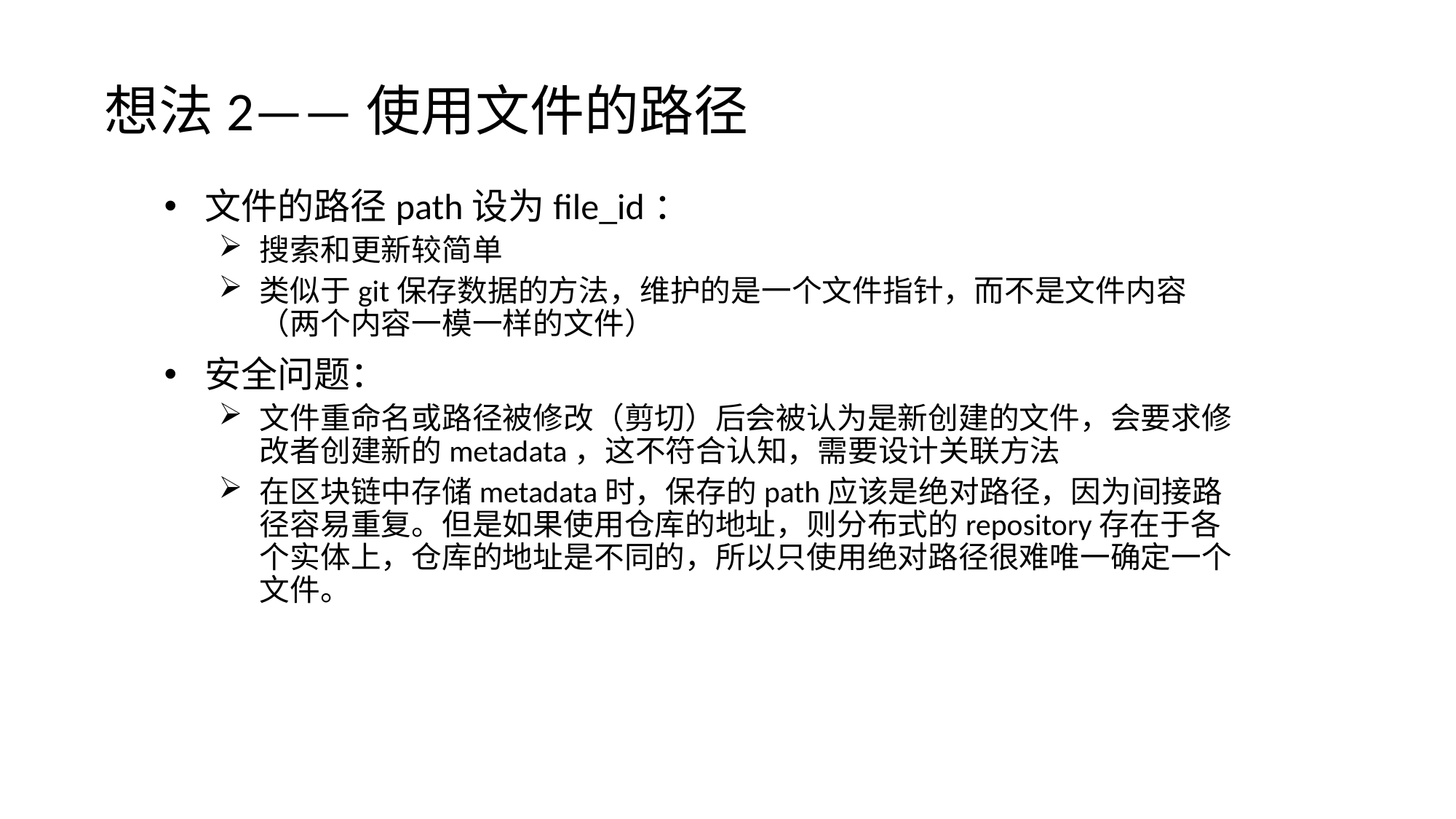

# 想法2——使用文件的路径
文件的路径path设为file_id：
搜索和更新较简单
类似于git保存数据的方法，维护的是一个文件指针，而不是文件内容（两个内容一模一样的文件）
安全问题：
文件重命名或路径被修改（剪切）后会被认为是新创建的文件，会要求修改者创建新的metadata，这不符合认知，需要设计关联方法
在区块链中存储metadata时，保存的path应该是绝对路径，因为间接路径容易重复。但是如果使用仓库的地址，则分布式的repository存在于各个实体上，仓库的地址是不同的，所以只使用绝对路径很难唯一确定一个文件。